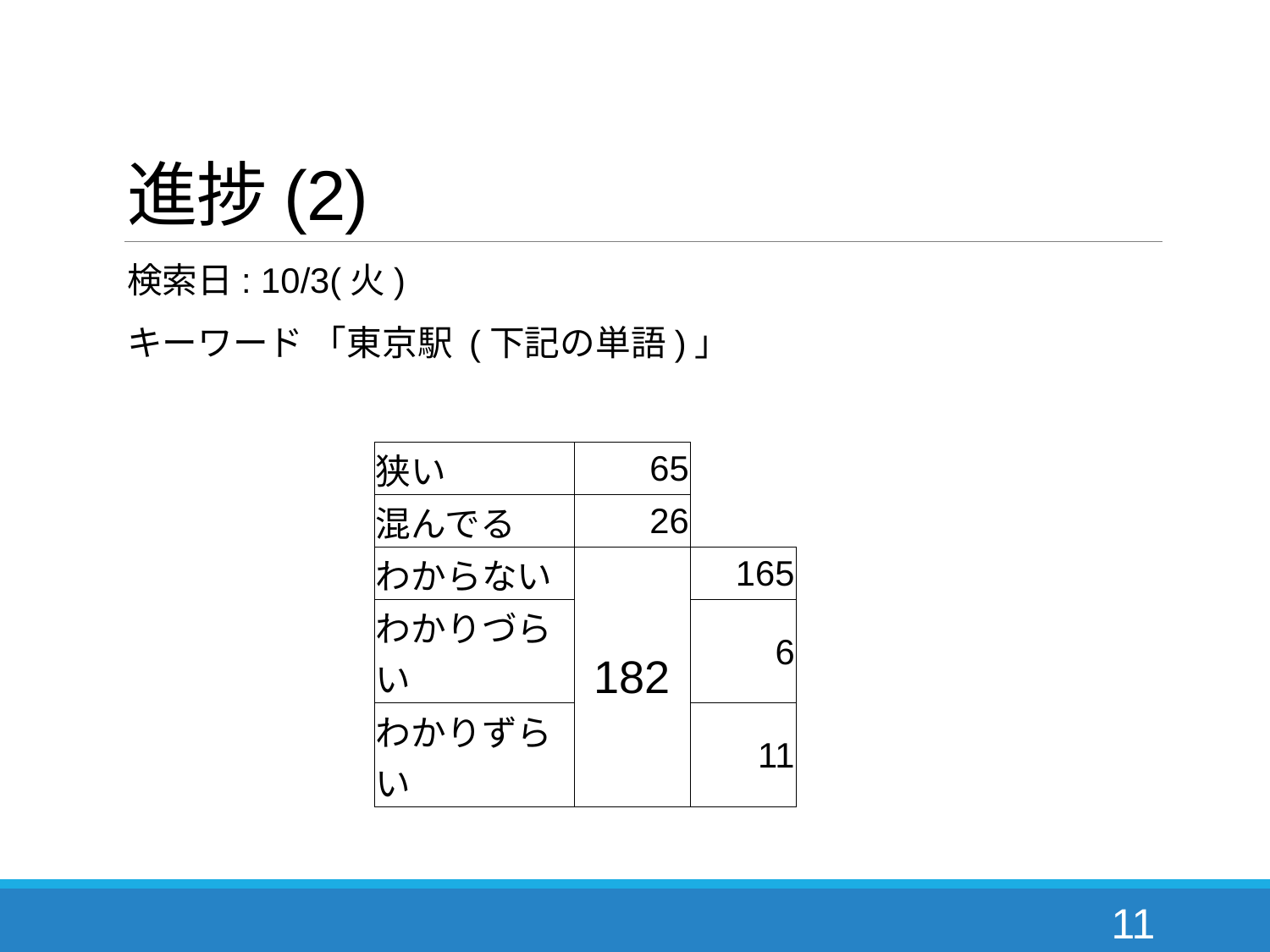

# 進捗(2)
検索日: 10/3(火)
キーワード 「東京駅 (下記の単語)」

| 狭い | 65 |  |
| --- | --- | --- |
| 混んでる | 26 |  |
| わからない | 182 | 165 |
| わかりづらい |  | 6 |
| わかりずらい |  | 11 |
11